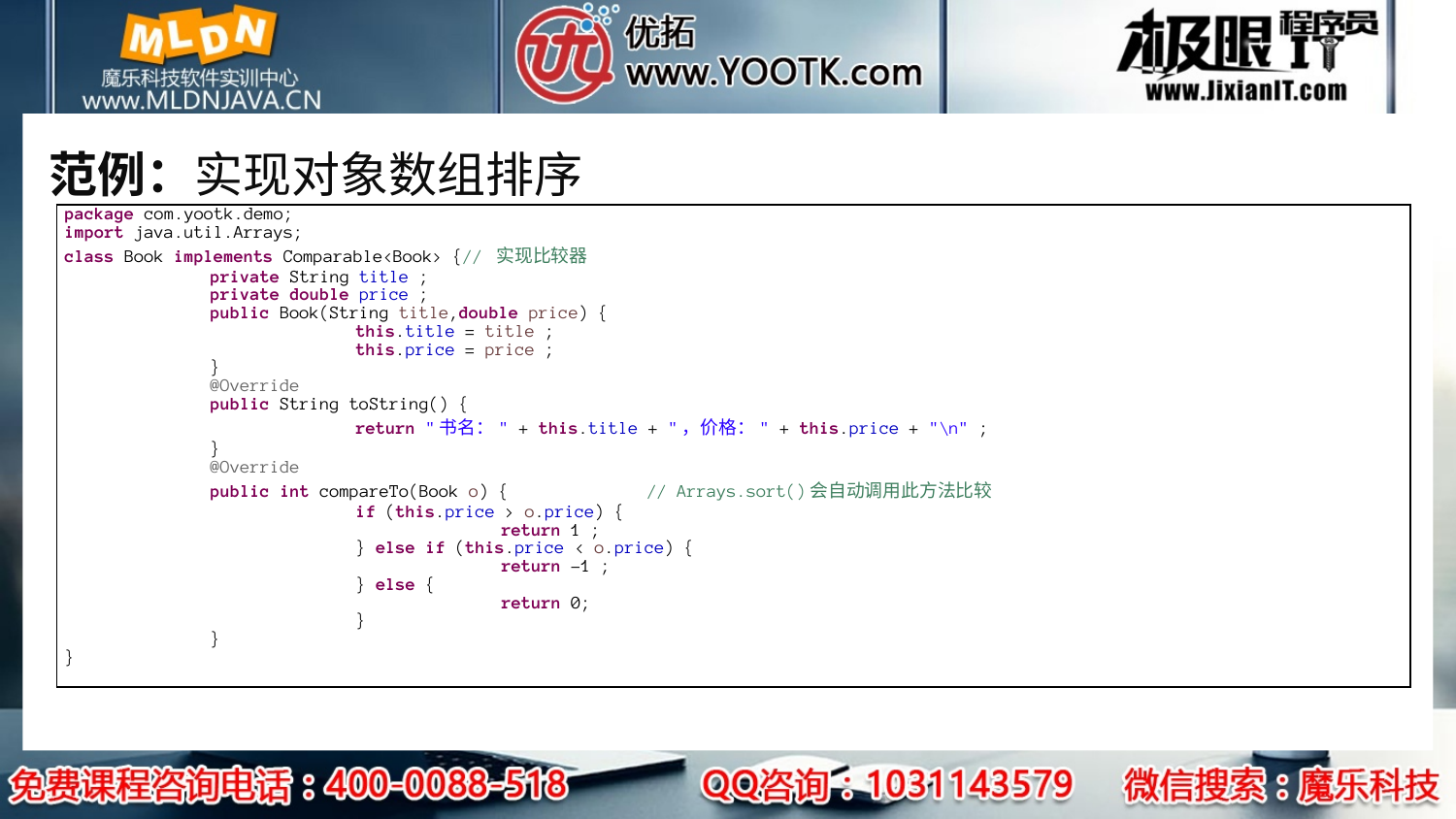

# 范例：实现对象数组排序
| package com.yootk.demo; import java.util.Arrays; class Book implements Comparable<Book> {// 实现比较器 private String title ; private double price ; public Book(String title,double price) { this.title = title ; this.price = price ; } @Override public String toString() { return "书名：" + this.title + "，价格：" + this.price + "\n" ; } @Override public int compareTo(Book o) { // Arrays.sort()会自动调用此方法比较 if (this.price > o.price) { return 1 ; } else if (this.price < o.price) { return -1 ; } else { return 0; } } } |
| --- |